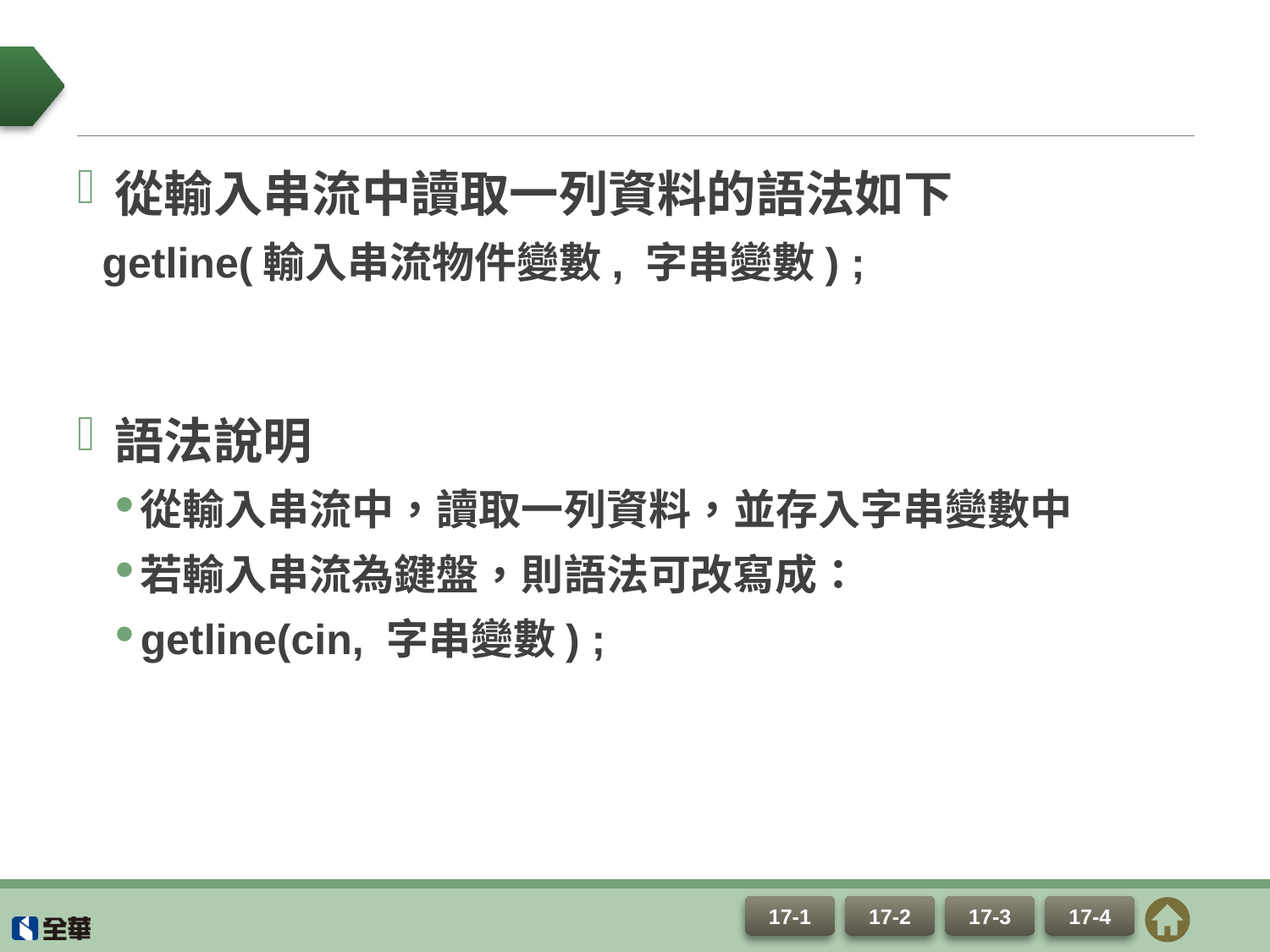

#
從輸入串流中讀取一列資料的語法如下
getline(輸入串流物件變數, 字串變數) ;

語法說明
從輸入串流中，讀取一列資料，並存入字串變數中
若輸入串流為鍵盤，則語法可改寫成：
getline(cin, 字串變數) ;